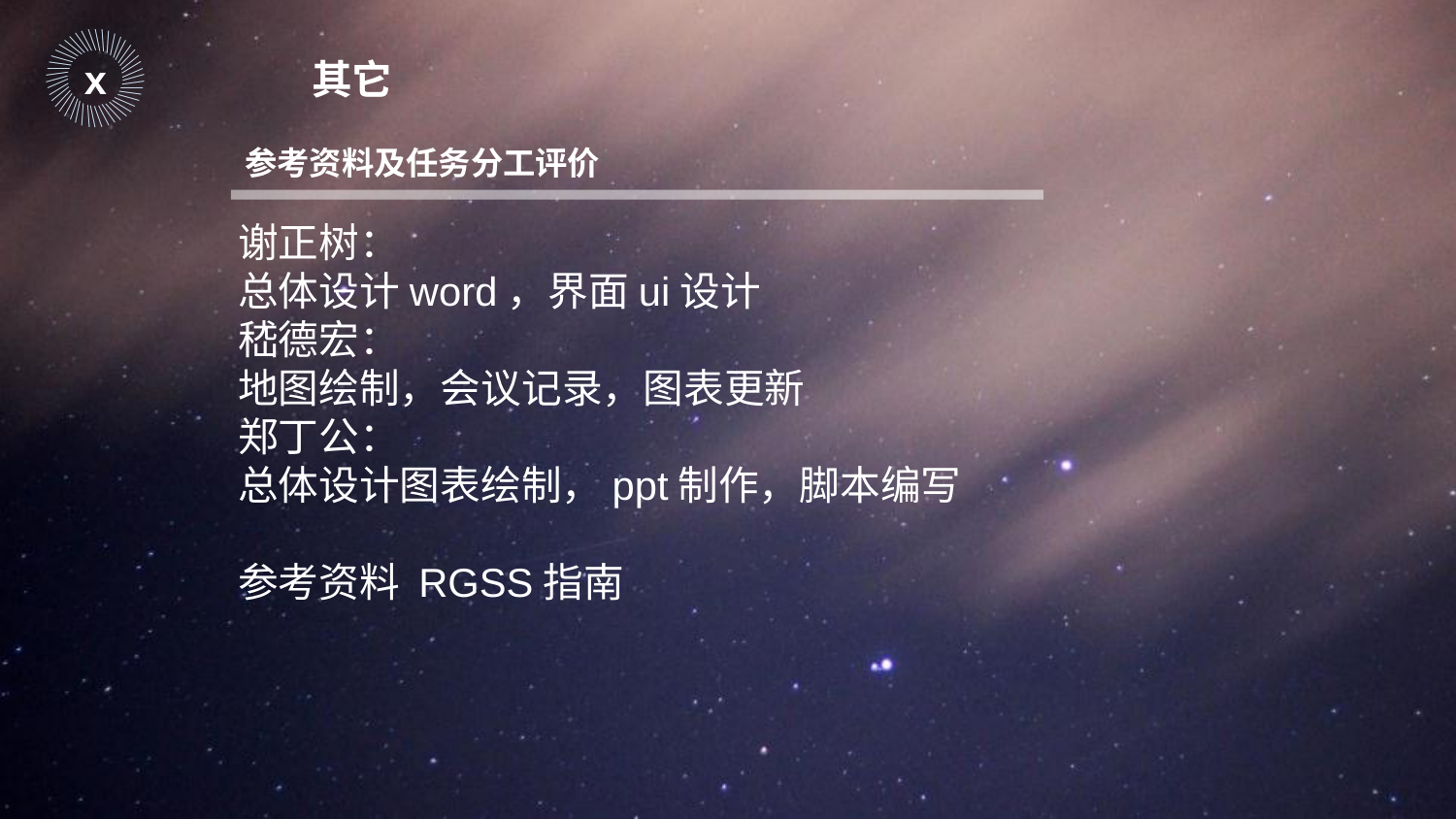

｜
｜
｜
｜
｜
｜
｜
｜
｜
｜
｜
｜
｜
｜
｜
｜
｜
｜
｜
｜
｜
｜
｜
｜
｜
｜
｜
｜
｜
｜
｜
｜
｜
｜
｜
｜
｜
｜
｜
｜
｜
｜
｜
｜
｜
｜
x
其它
参考资料及任务分工评价

谢正树：
总体设计word，界面ui设计
嵇德宏：
地图绘制，会议记录，图表更新
郑丁公：
总体设计图表绘制，ppt制作，脚本编写

参考资料 RGSS指南